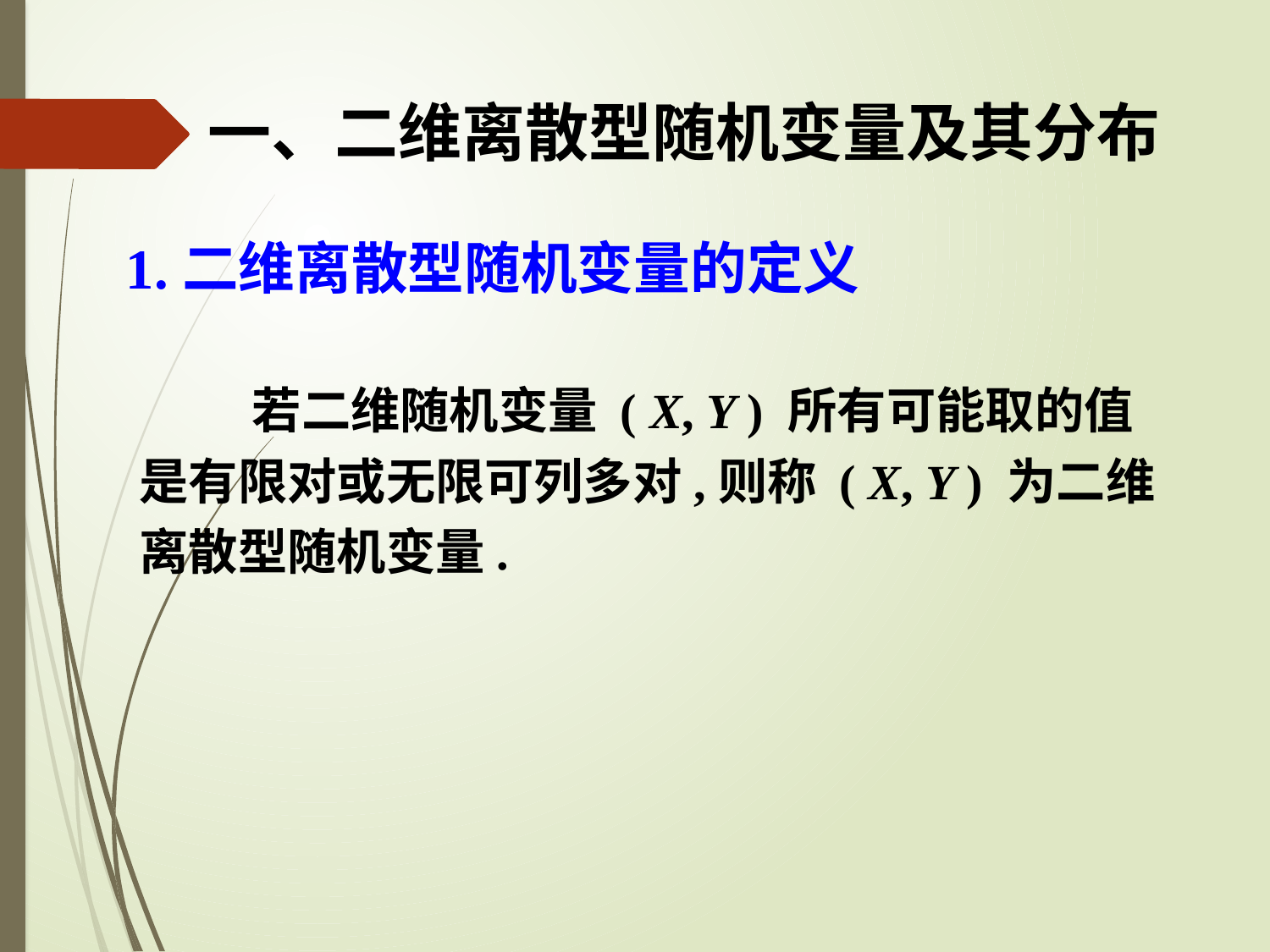

# 一、二维离散型随机变量及其分布
1.二维离散型随机变量的定义
         若二维随机变量 ( X, Y ) 所有可能取的值是有限对或无限可列多对,则称 ( X, Y ) 为二维离散型随机变量.